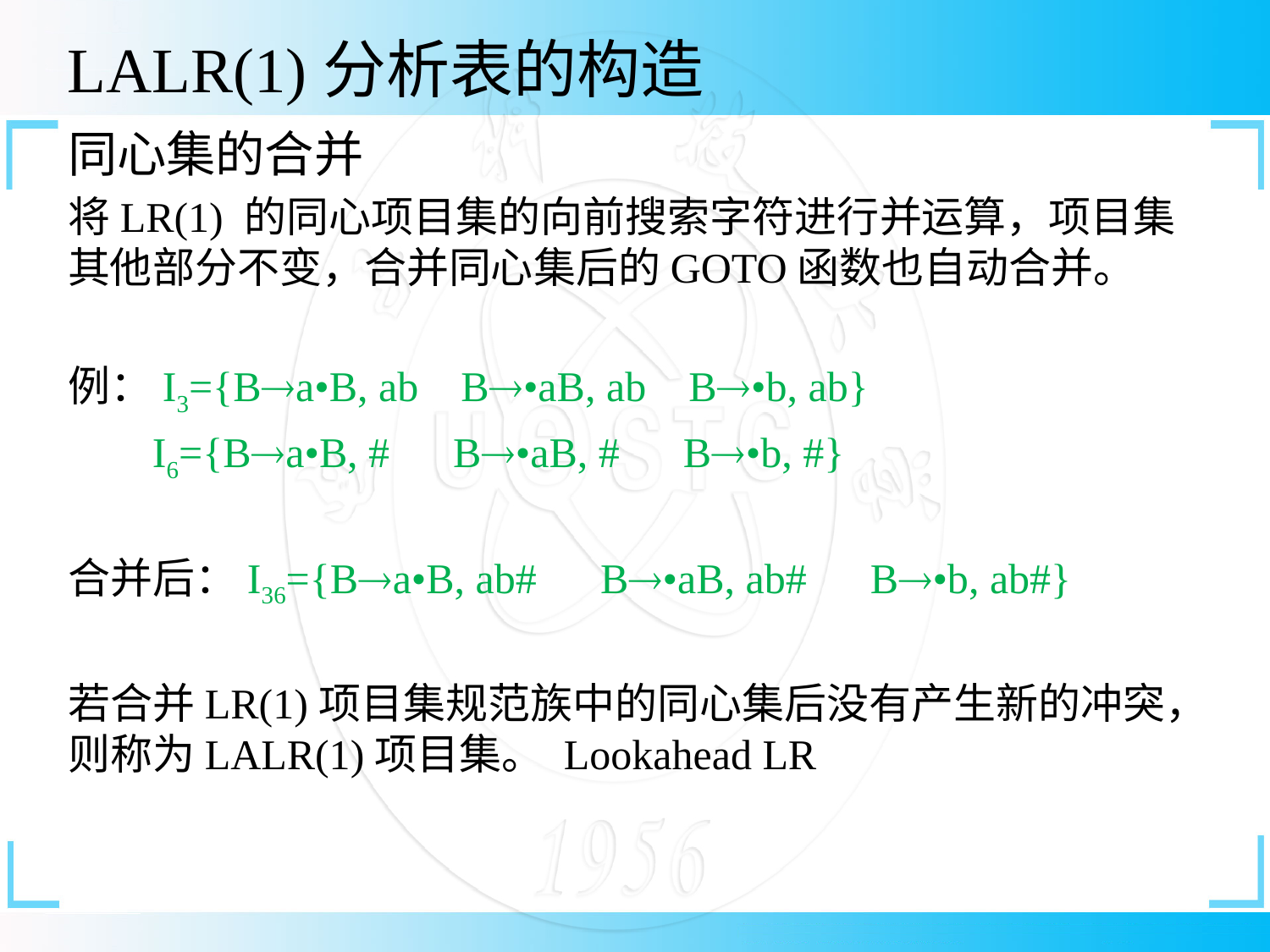

LALR(1)分析表的构造
同心集的合并
将LR(1) 的同心项目集的向前搜索字符进行并运算，项目集其他部分不变，合并同心集后的GOTO函数也自动合并。

例：I3={B→a•B, ab    B→•aB, ab    B→•b, ab}
        I6={B→a•B, #      B→•aB, #      B→•b, #}

合并后：I36={B→a•B, ab#      B→•aB, ab#      B→•b, ab#}

若合并LR(1)项目集规范族中的同心集后没有产生新的冲突，则称为LALR(1)项目集。 Lookahead LR